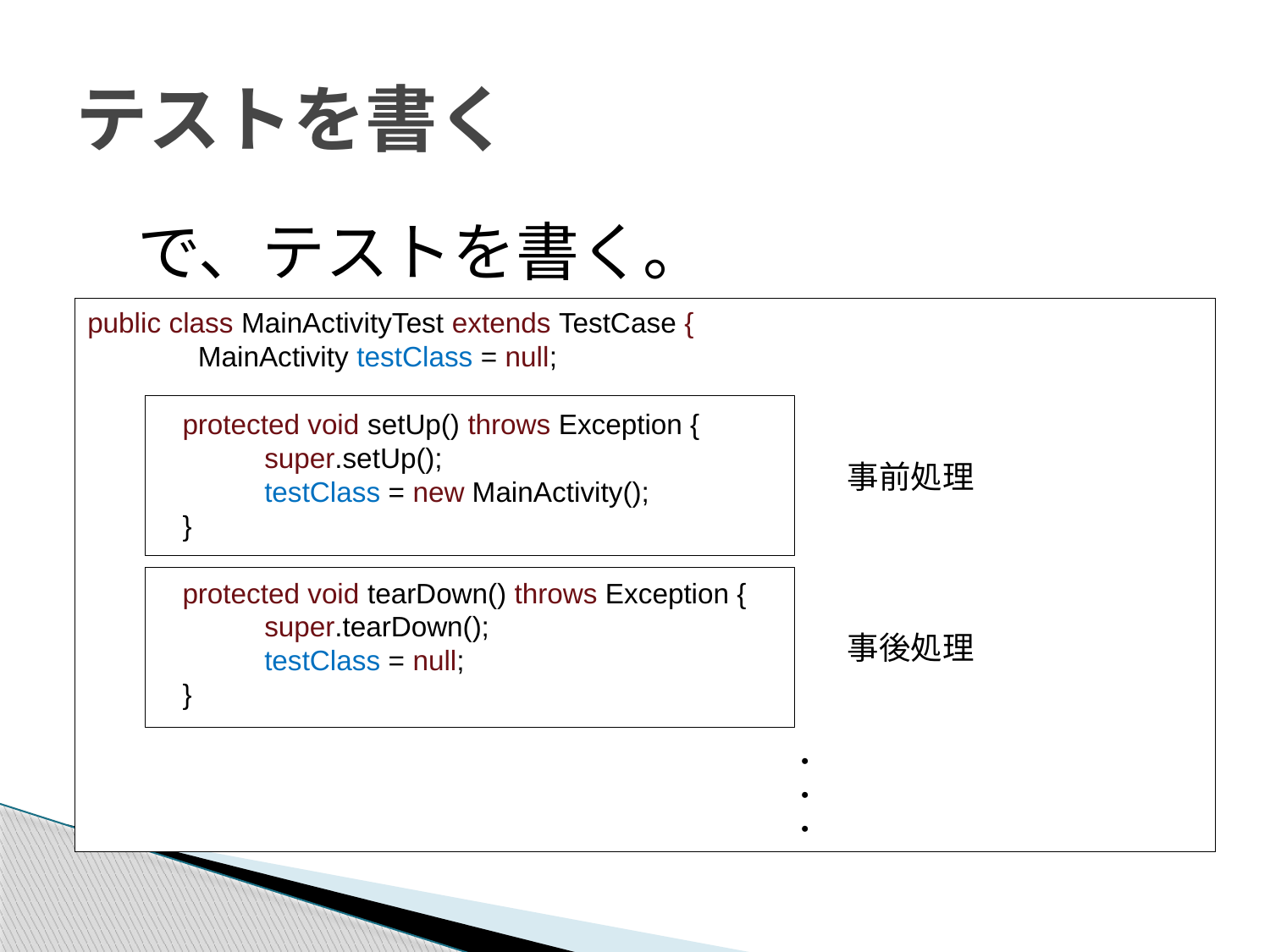

# テストを書く
で、テストを書く。
public class MainActivityTest extends TestCase {
 　　　 MainActivity testClass = null;

    　　protected void setUp() throws Exception {
        　　　　super.setUp();
        　　　　testClass = new MainActivity();
    　　}

    　　protected void tearDown() throws Exception {
        　　　　super.tearDown();
        　　　　testClass = null;
    　　}

　　　　　　　　　　　　　　　　　　　　　　　　　・
　　　　　　　　　　　　　　　　　　　　　　　　　・
　　　　　　　　　　　　　　　　　　　　　　　　　・

事前処理

事後処理